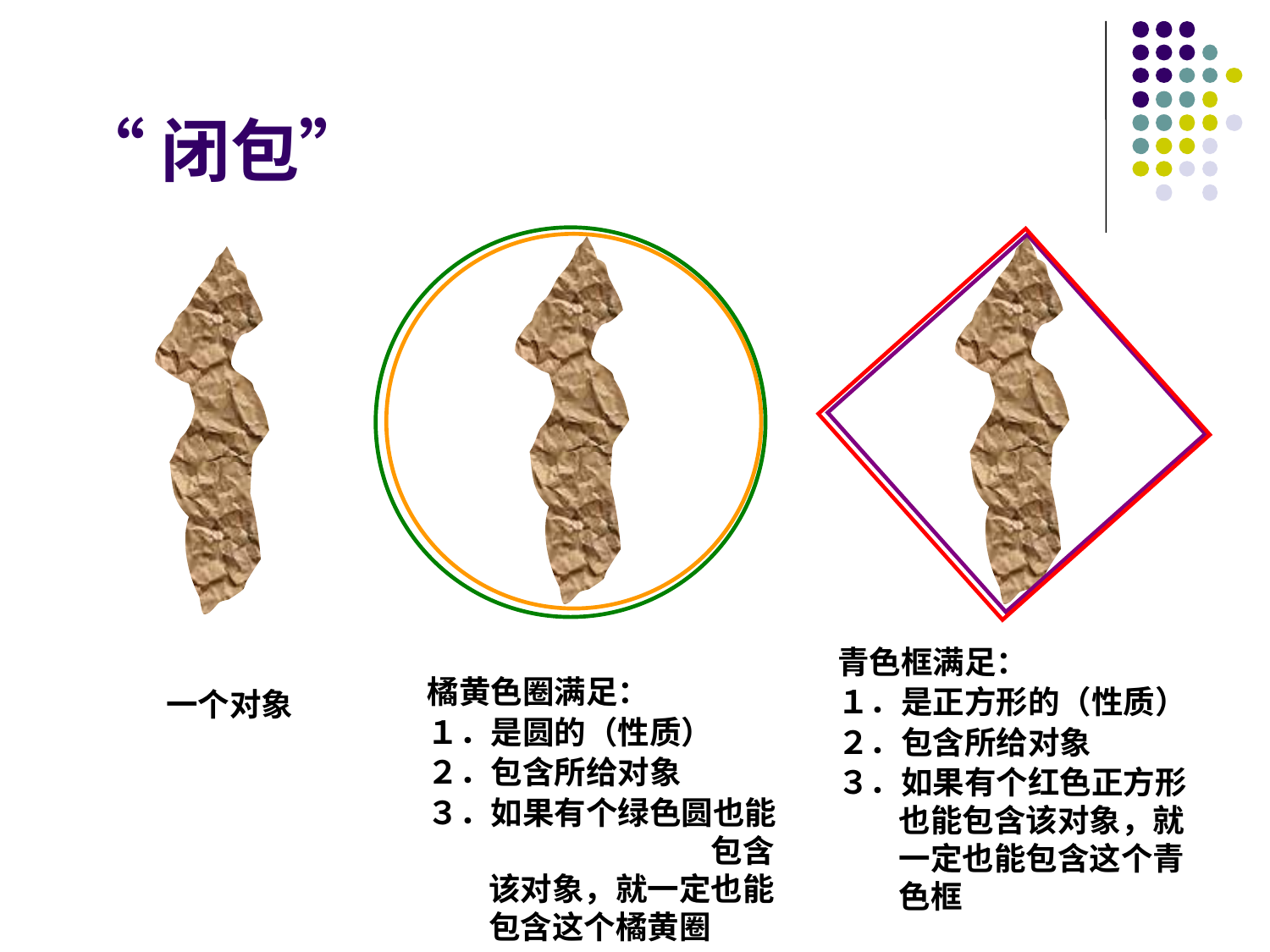

# “闭包”

青色框满足：
１．是正方形的（性质）
２．包含所给对象
３．如果有个红色正方形也能包含该对象，就一定也能包含这个青色框
橘黄色圈满足：
１．是圆的（性质）
２．包含所给对象
３．如果有个绿色圆也能　　　　　　　包含该对象，就一定也能包含这个橘黄圈
一个对象